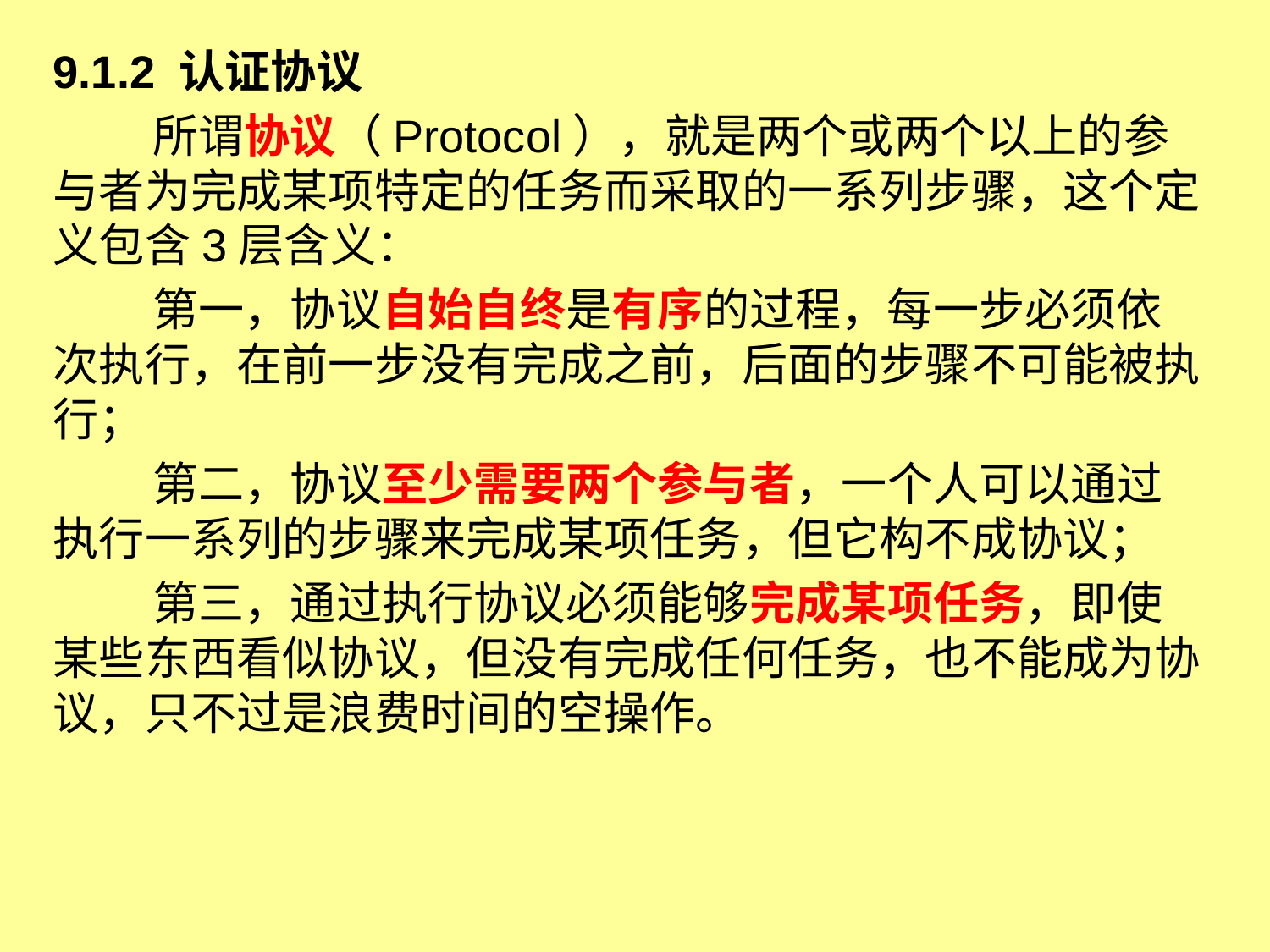

9.1.2 认证协议
所谓协议（Protocol），就是两个或两个以上的参与者为完成某项特定的任务而采取的一系列步骤，这个定义包含3层含义：
第一，协议自始自终是有序的过程，每一步必须依次执行，在前一步没有完成之前，后面的步骤不可能被执行；
第二，协议至少需要两个参与者，一个人可以通过执行一系列的步骤来完成某项任务，但它构不成协议；
第三，通过执行协议必须能够完成某项任务，即使某些东西看似协议，但没有完成任何任务，也不能成为协议，只不过是浪费时间的空操作。